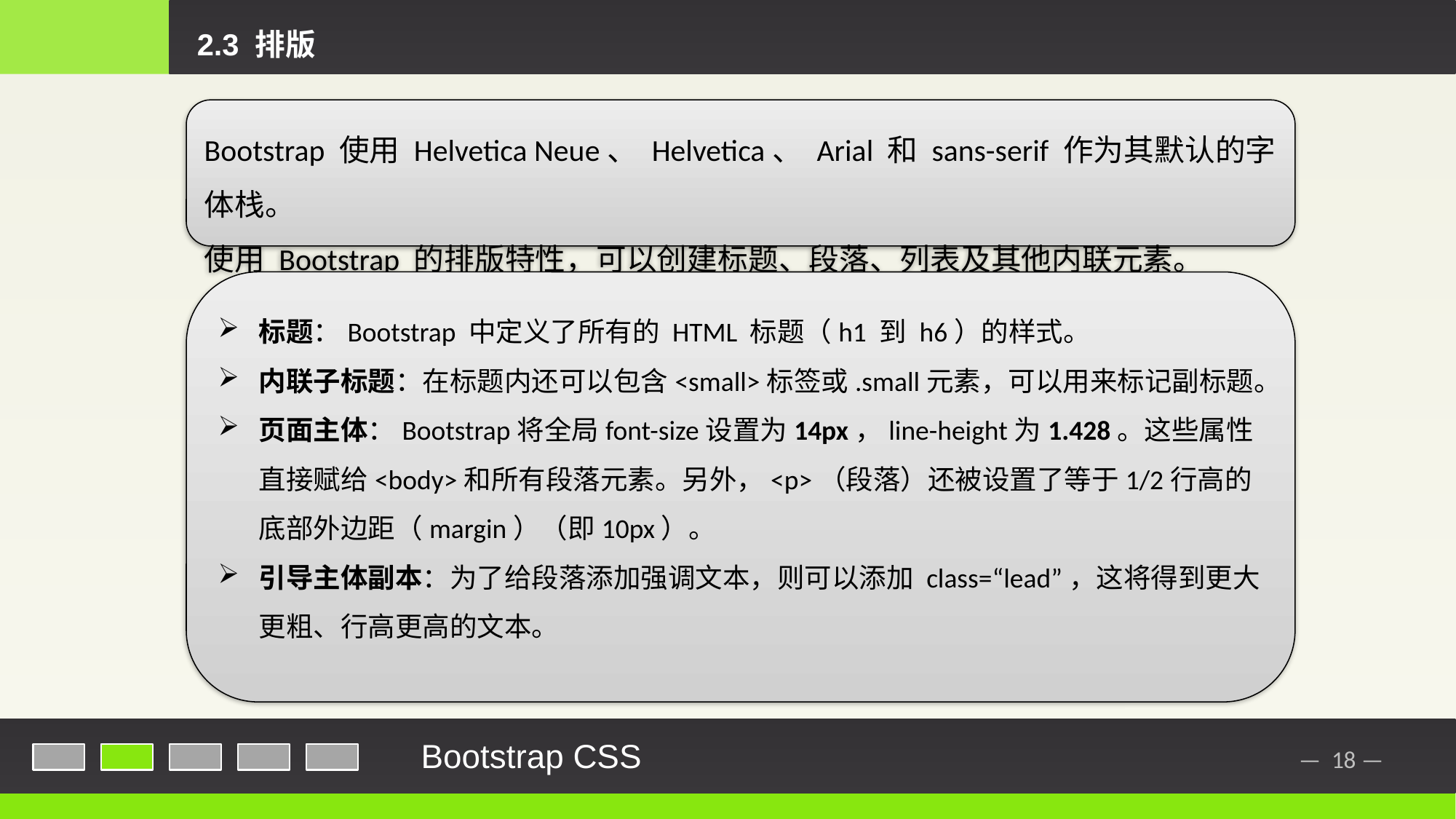

2.3 排版
Bootstrap 使用 Helvetica Neue、 Helvetica、 Arial 和 sans-serif 作为其默认的字体栈。
使用 Bootstrap 的排版特性，可以创建标题、段落、列表及其他内联元素。
标题：Bootstrap 中定义了所有的 HTML 标题（h1 到 h6）的样式。
内联子标题：在标题内还可以包含<small>标签或.small元素，可以用来标记副标题。
页面主体：Bootstrap将全局font-size设置为14px，line-height为1.428。这些属性直接赋给<body>和所有段落元素。另外，<p>（段落）还被设置了等于1/2行高的底部外边距（margin）（即10px）。
引导主体副本：为了给段落添加强调文本，则可以添加 class=“lead”，这将得到更大更粗、行高更高的文本。